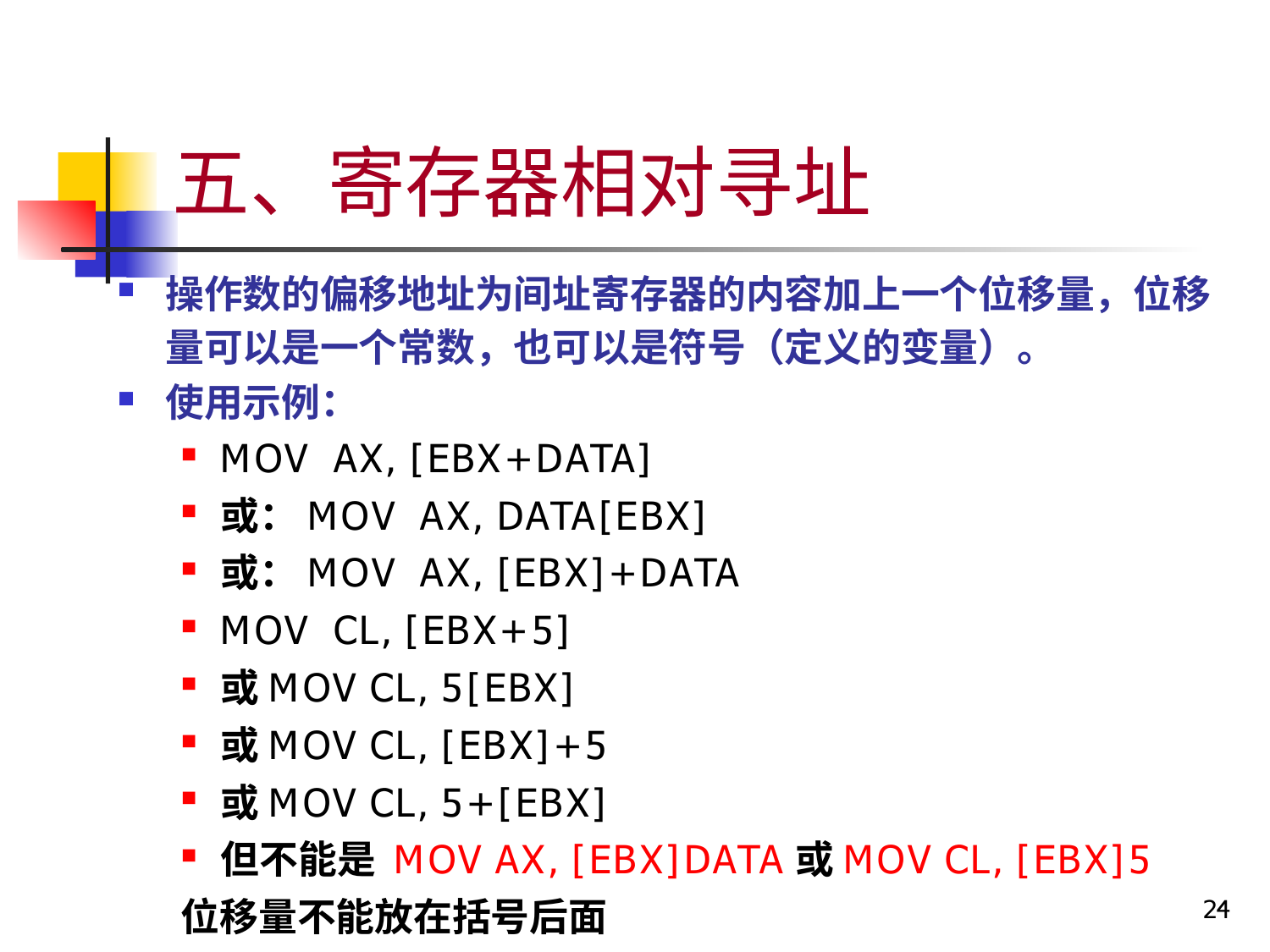

# 五、寄存器相对寻址
操作数的偏移地址为间址寄存器的内容加上一个位移量，位移量可以是一个常数，也可以是符号（定义的变量）。
使用示例：
MOV  AX, [EBX+DATA]
或：MOV  AX, DATA[EBX]
或：MOV  AX, [EBX]+DATA
MOV  CL, [EBX+5]
或MOV CL, 5[EBX]
或MOV CL, [EBX]+5
或MOV CL, 5+[EBX]
但不能是 MOV AX, [EBX]DATA或MOV CL, [EBX]5
位移量不能放在括号后面
24